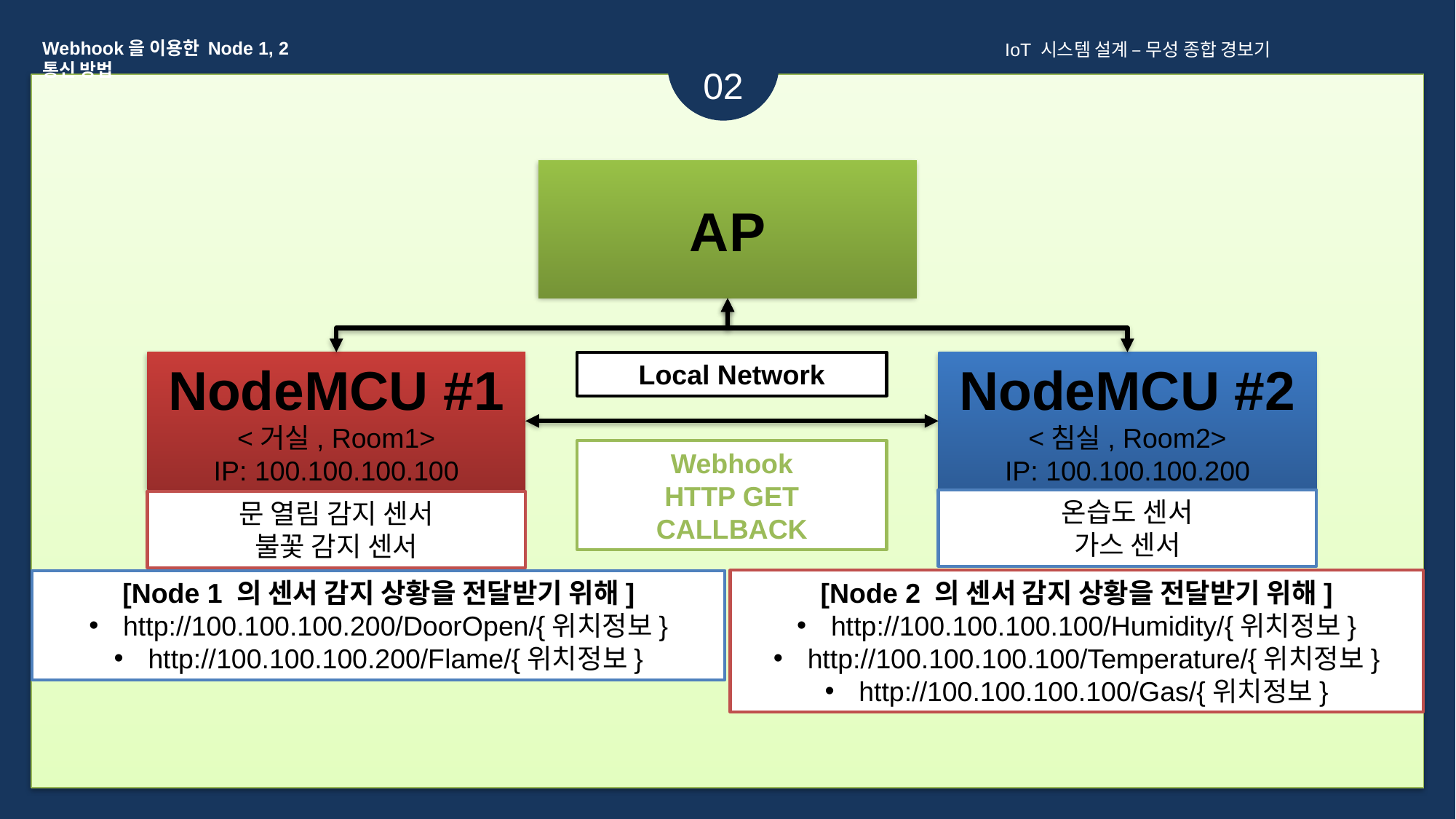

Webhook을 이용한 Node 1, 2 통신 방법
IoT 시스템 설계 – 무성 종합 경보기
02

AP
NodeMCU #1
<거실, Room1>
IP: 100.100.100.100
Local Network
NodeMCU #2
<침실, Room2>
IP: 100.100.100.200
Webhook
HTTP GET CALLBACK
온습도 센서
가스 센서
문 열림 감지 센서
불꽃 감지 센서
[Node 2 의 센서 감지 상황을 전달받기 위해]
http://100.100.100.100/Humidity/{위치정보}
http://100.100.100.100/Temperature/{위치정보}
http://100.100.100.100/Gas/{위치정보}
[Node 1 의 센서 감지 상황을 전달받기 위해]
http://100.100.100.200/DoorOpen/{위치정보}
http://100.100.100.200/Flame/{위치정보}